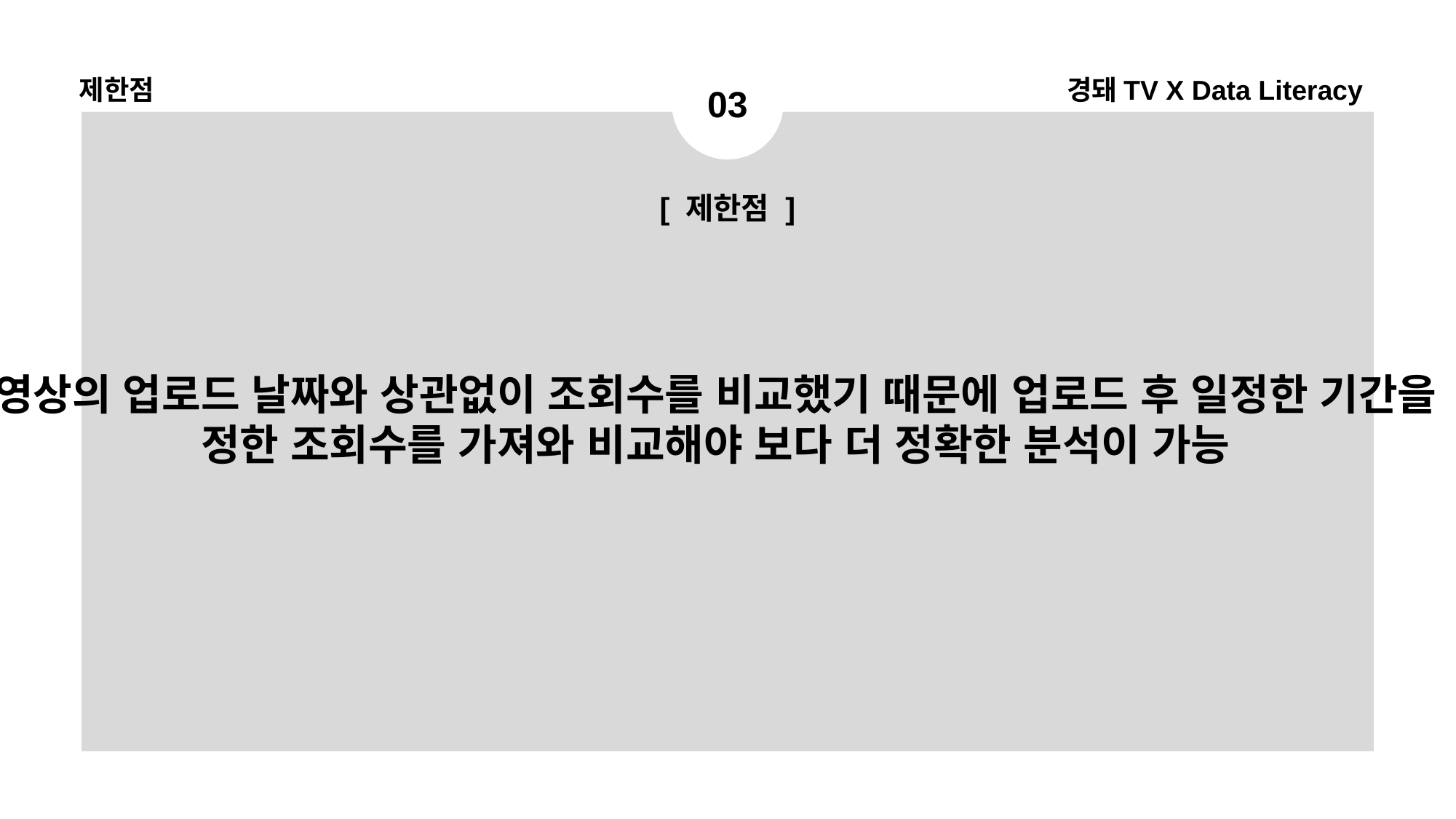

03
제한점
경돼TV X Data Literacy
[ 제한점 ]
영상의 업로드 날짜와 상관없이 조회수를 비교했기 때문에 업로드 후 일정한 기간을
정한 조회수를 가져와 비교해야 보다 더 정확한 분석이 가능